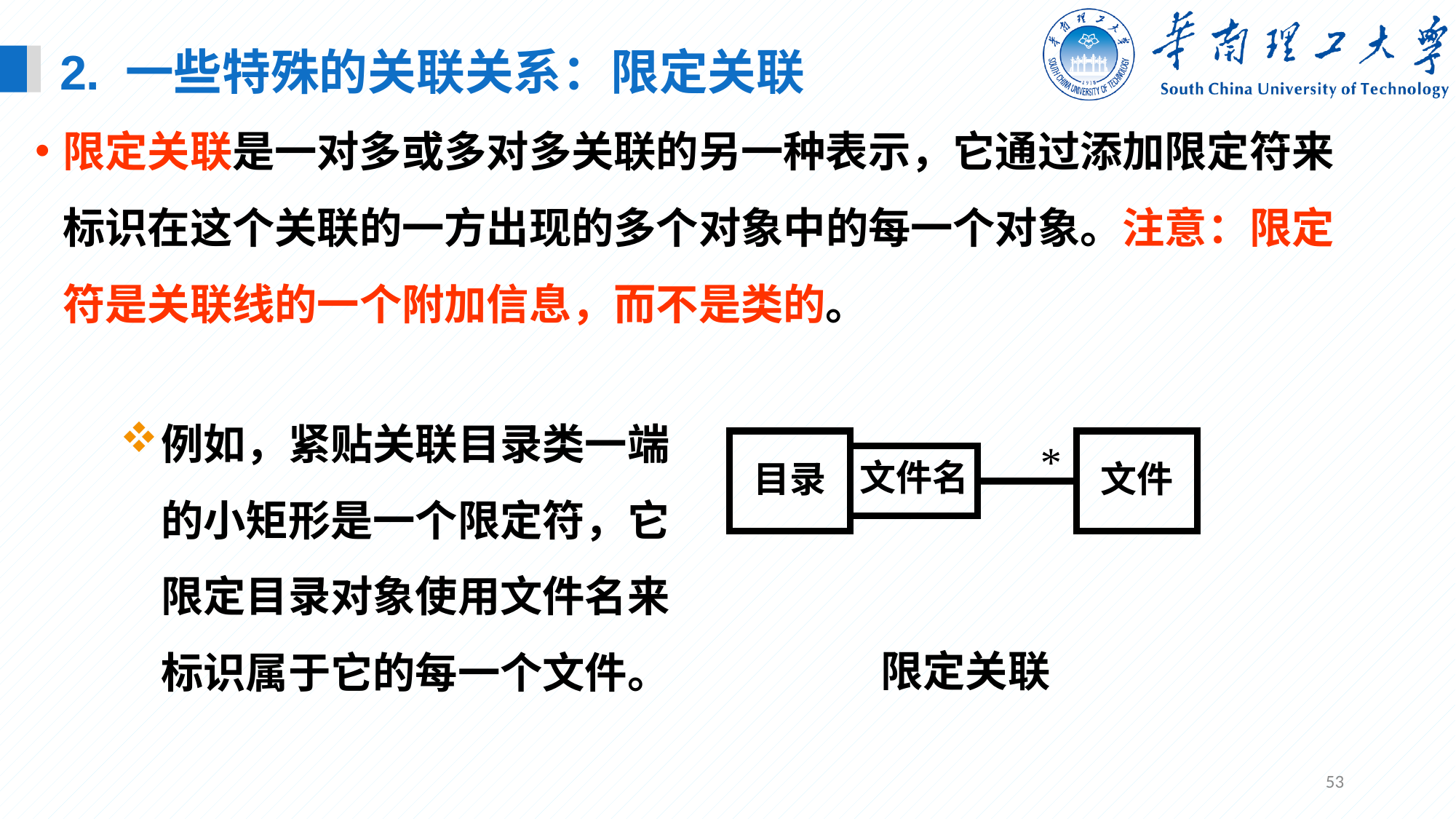

2. 一些特殊的关联关系：限定关联
限定关联是一对多或多对多关联的另一种表示，它通过添加限定符来标识在这个关联的一方出现的多个对象中的每一个对象。注意：限定符是关联线的一个附加信息，而不是类的。
例如，紧贴关联目录类一端的小矩形是一个限定符，它限定目录对象使用文件名来标识属于它的每一个文件。
*
文件
目录
文件名

限定关联
53